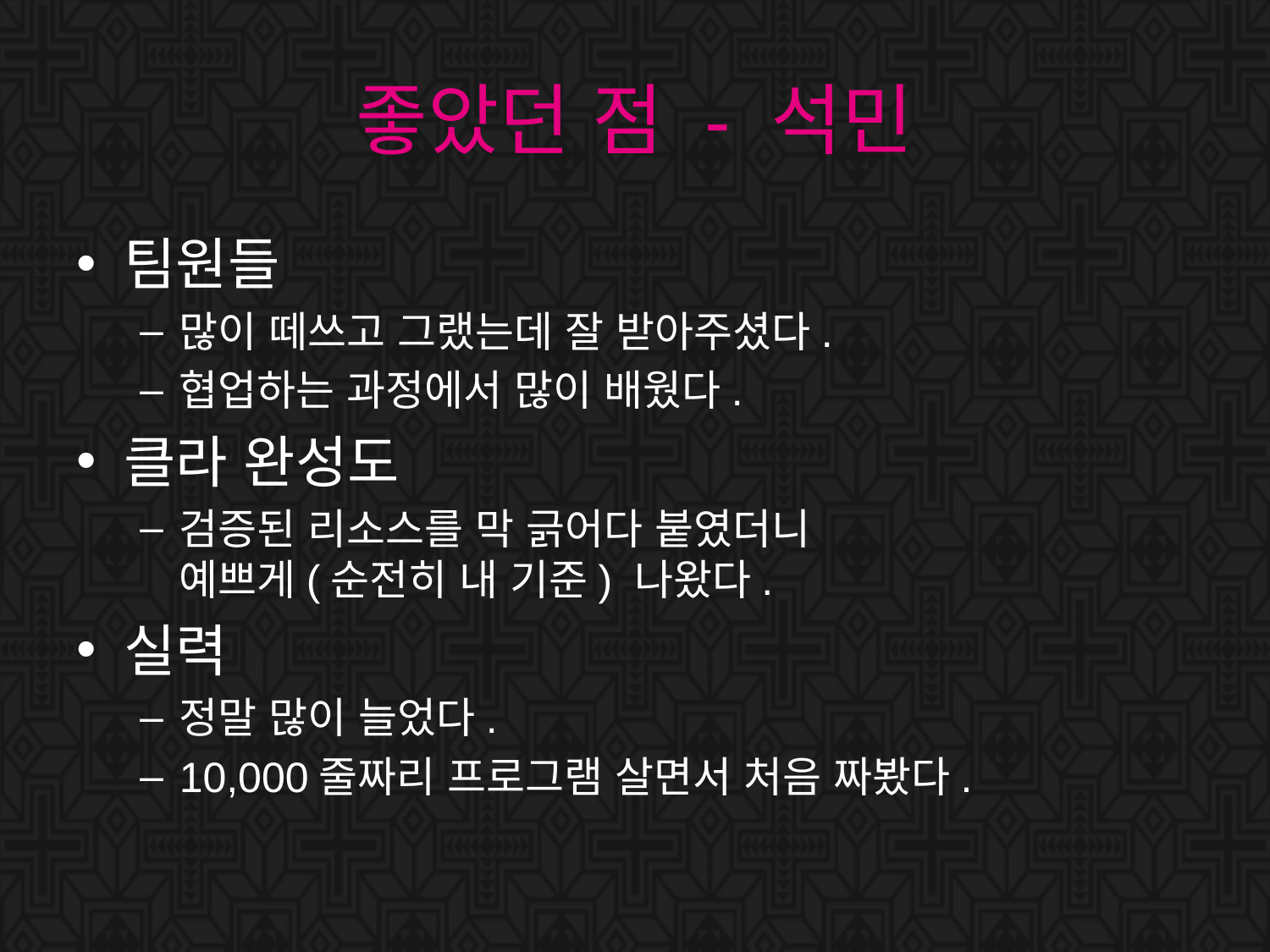

# 좋았던 점 - 석민
팀원들
많이 떼쓰고 그랬는데 잘 받아주셨다.
협업하는 과정에서 많이 배웠다.
클라 완성도
검증된 리소스를 막 긁어다 붙였더니
예쁘게(순전히 내 기준) 나왔다.
실력
정말 많이 늘었다.
10,000줄짜리 프로그램 살면서 처음 짜봤다.